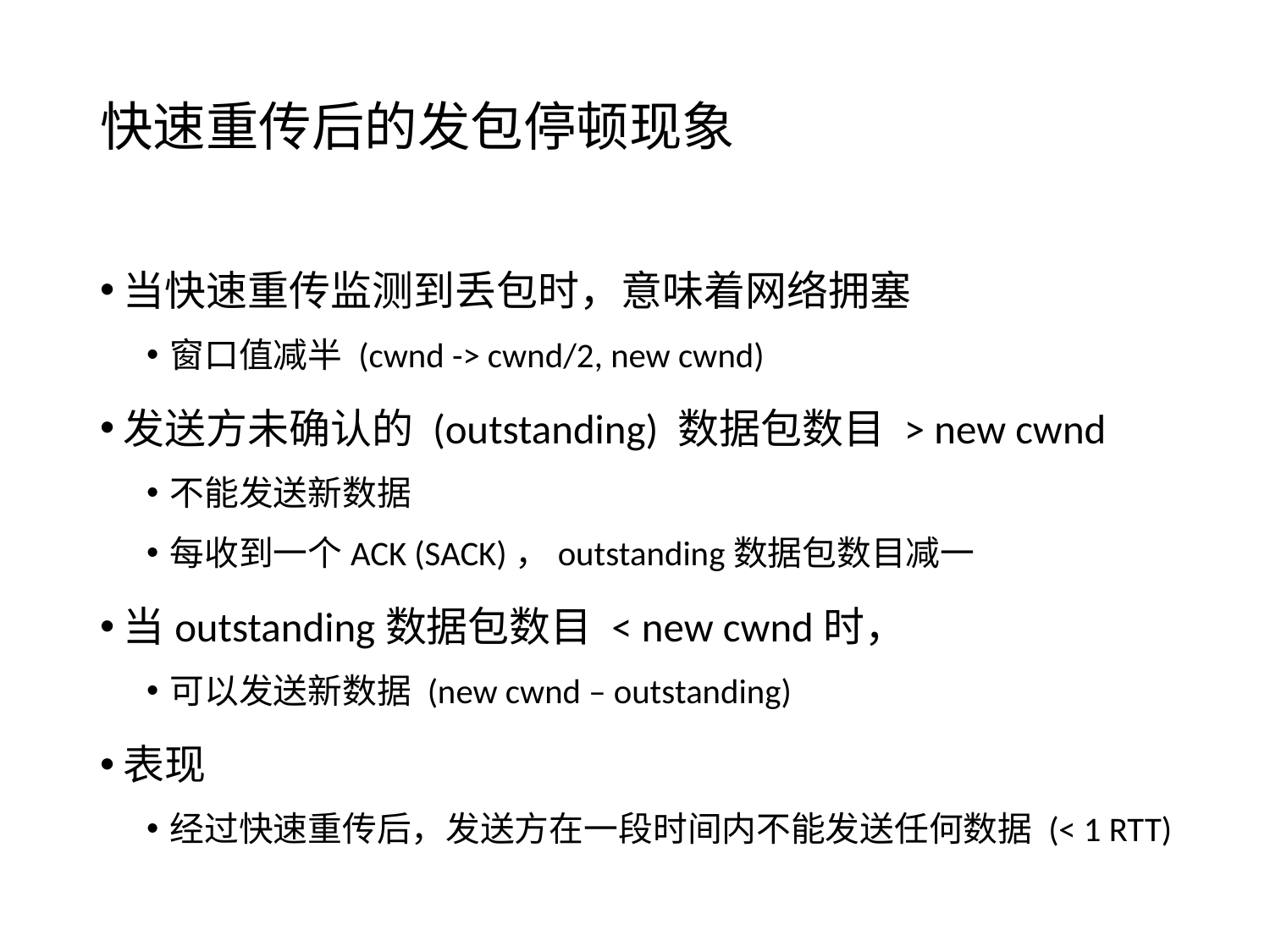

# 快速重传后的发包停顿现象
当快速重传监测到丢包时，意味着网络拥塞
窗口值减半 (cwnd -> cwnd/2, new cwnd)
发送方未确认的 (outstanding) 数据包数目 > new cwnd
不能发送新数据
每收到一个ACK (SACK)，outstanding数据包数目减一
当outstanding数据包数目 < new cwnd时，
可以发送新数据 (new cwnd – outstanding)
表现
经过快速重传后，发送方在一段时间内不能发送任何数据 (< 1 RTT)
34